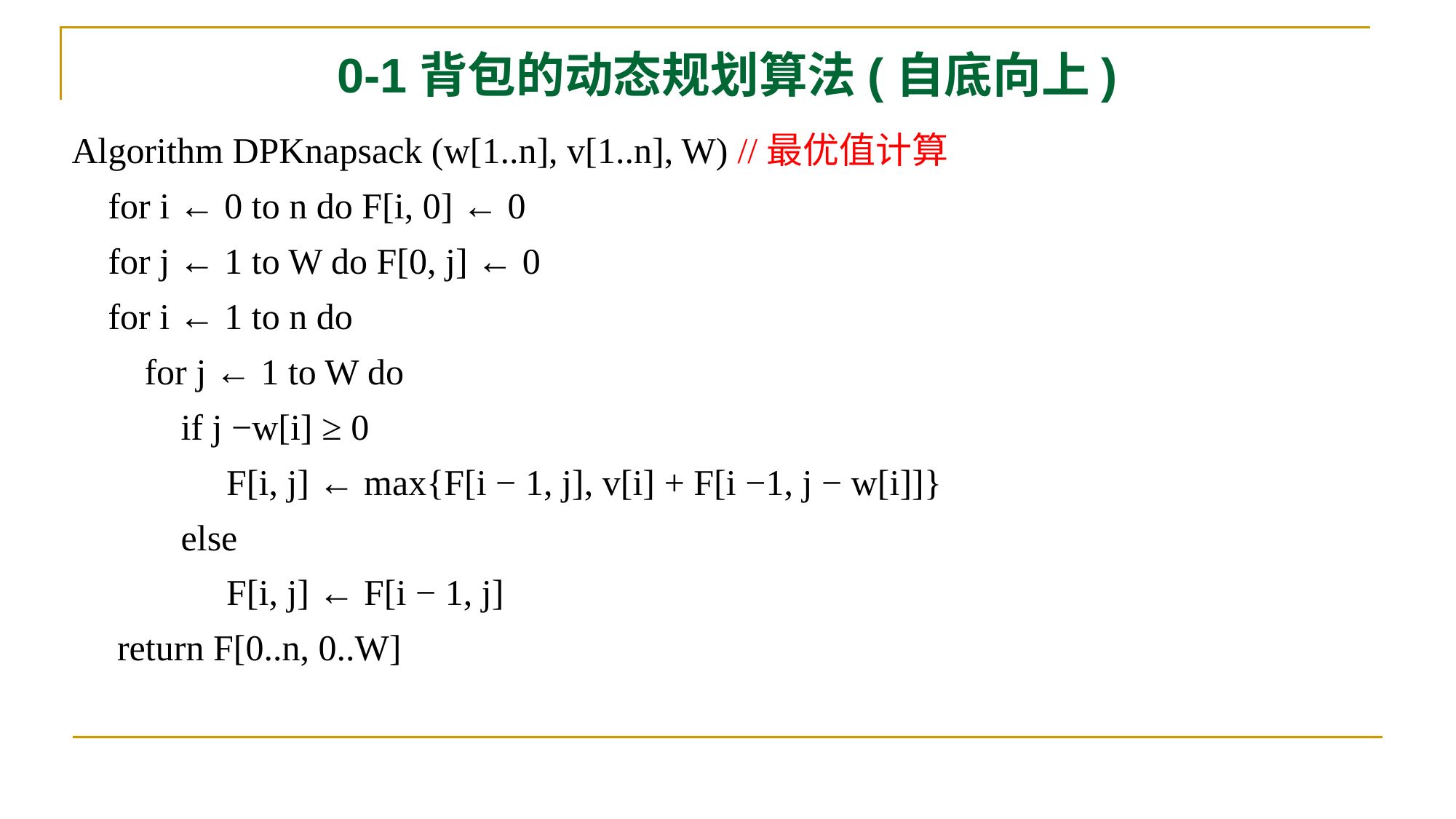

# 0-1背包的动态规划算法(自底向上)
Algorithm DPKnapsack (w[1..n], v[1..n], W) //最优值计算
    for i ← 0 to n do F[i, 0] ← 0
    for j ← 1 to W do F[0, j] ← 0
    for i ← 1 to n do
        for j ← 1 to W do
            if j −w[i] ≥ 0
                 F[i, j] ← max{F[i − 1, j], v[i] + F[i −1, j − w[i]]}
            else
                 F[i, j] ← F[i − 1, j]
     return F[0..n, 0..W]